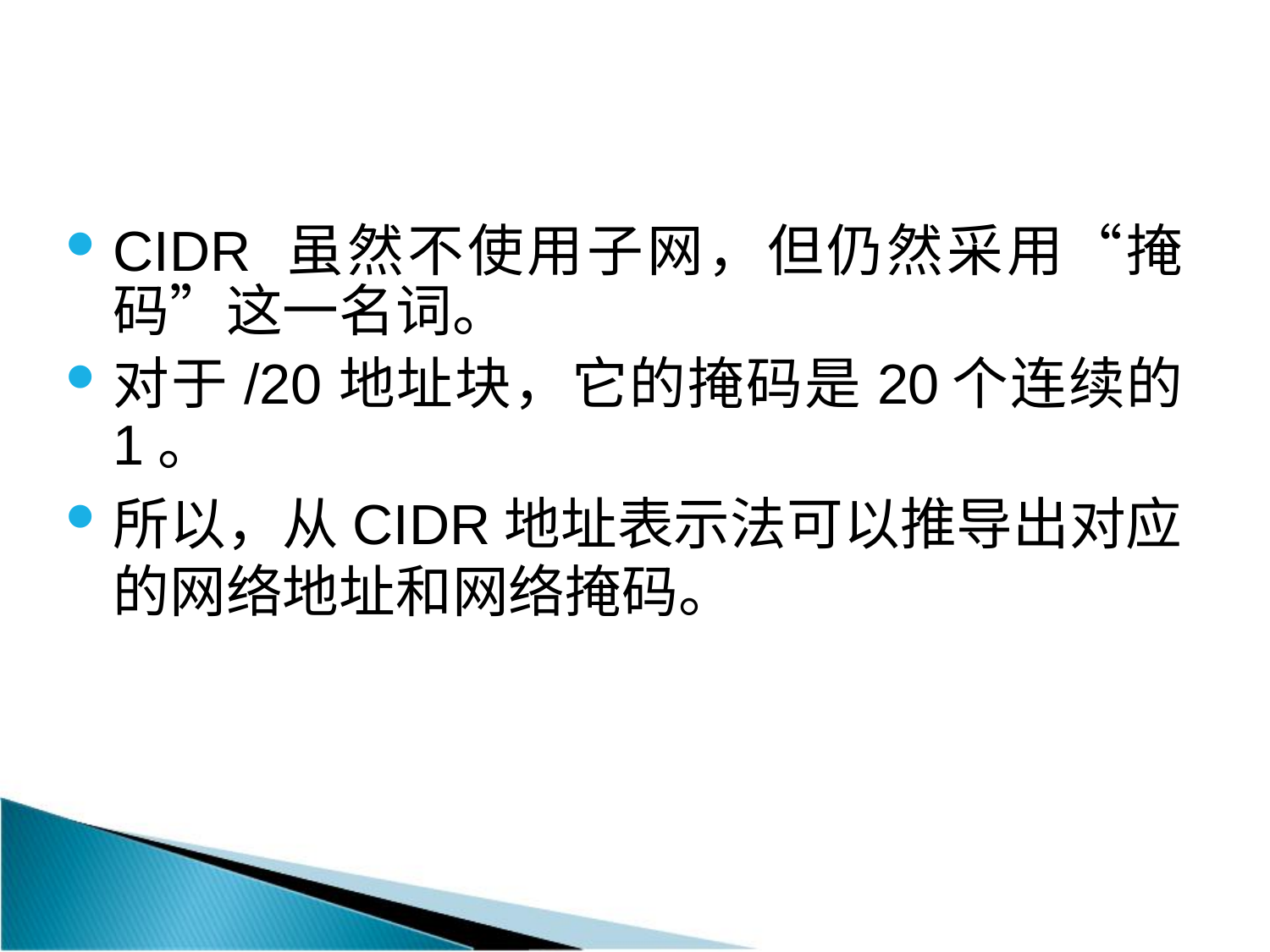

#
CIDR 虽然不使用子网，但仍然采用“掩码”这一名词。
对于 /20  地址块，它的掩码是 20 个连续的 1。
所以，从CIDR地址表示法可以推导出对应的网络地址和网络掩码。